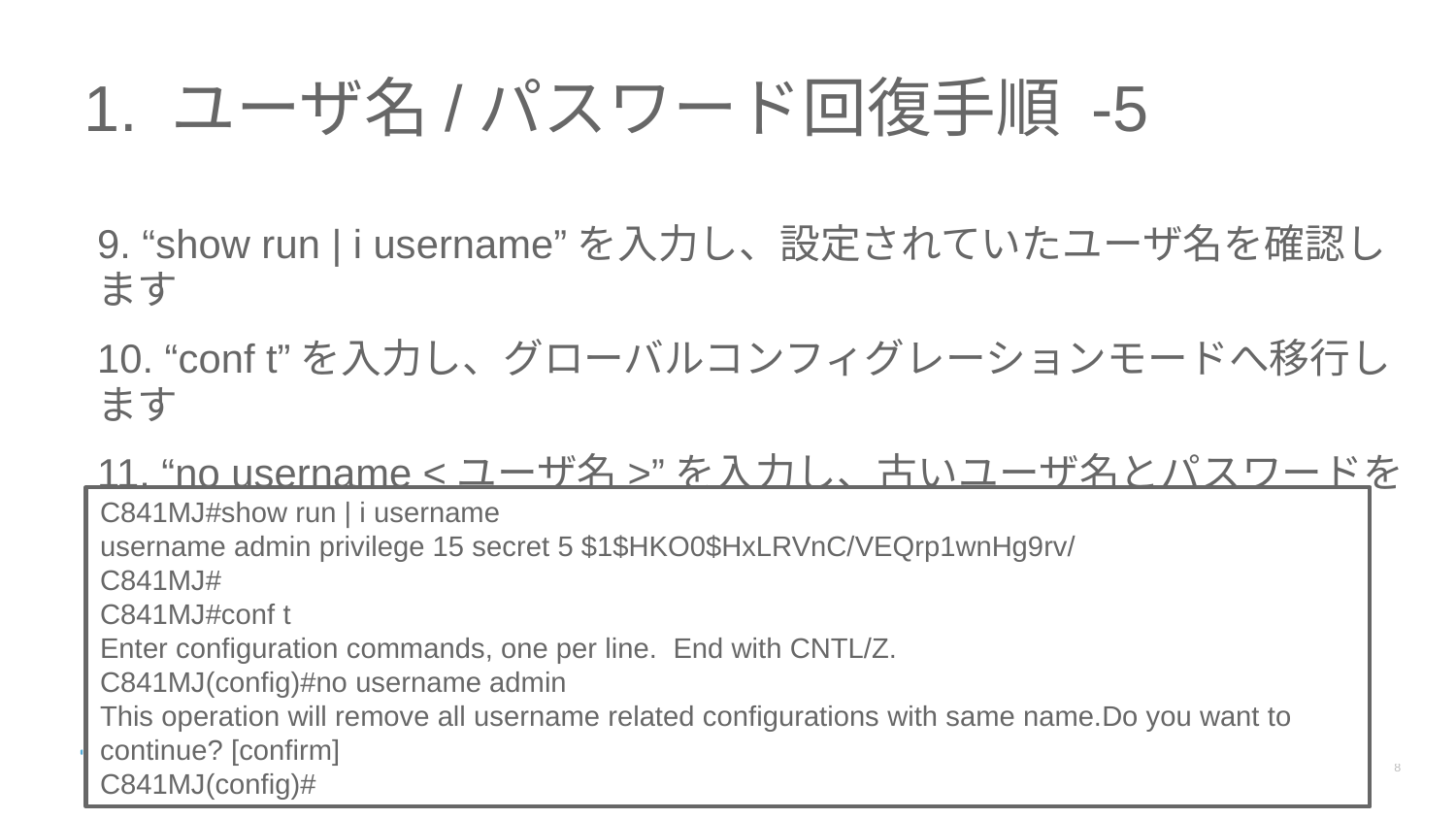

# 1. ユーザ名/パスワード回復手順 -5
9. “show run | i username”を入力し、設定されていたユーザ名を確認します
10. “conf t”を入力し、グローバルコンフィグレーションモードへ移行します
11. “no username <ユーザ名>”を入力し、古いユーザ名とパスワードを削除します
※<ユーザ名>は、手順9で確認したもの

C841MJ#show run | i username
username admin privilege 15 secret 5 $1$HKO0$HxLRVnC/VEQrp1wnHg9rv/
C841MJ#
C841MJ#conf t
Enter configuration commands, one per line.  End with CNTL/Z.
C841MJ(config)#no username admin
This operation will remove all username related configurations with same name.Do you want to continue? [confirm]
C841MJ(config)#